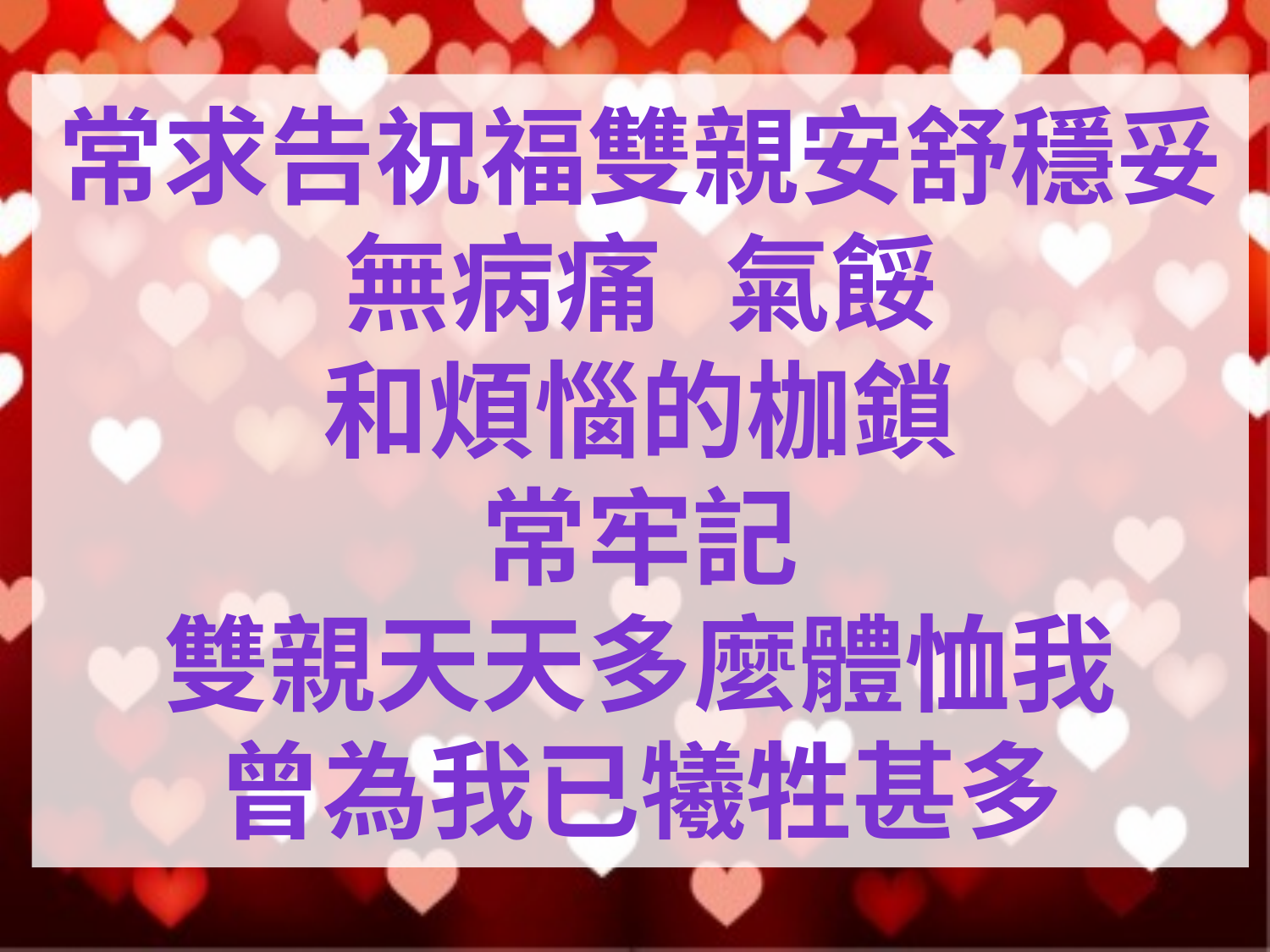

# 常求告祝福雙親安舒穩妥無病痛	氣餒 和煩惱的枷鎖 常牢記 雙親天天多麼體恤我 曾為我已犧牲甚多